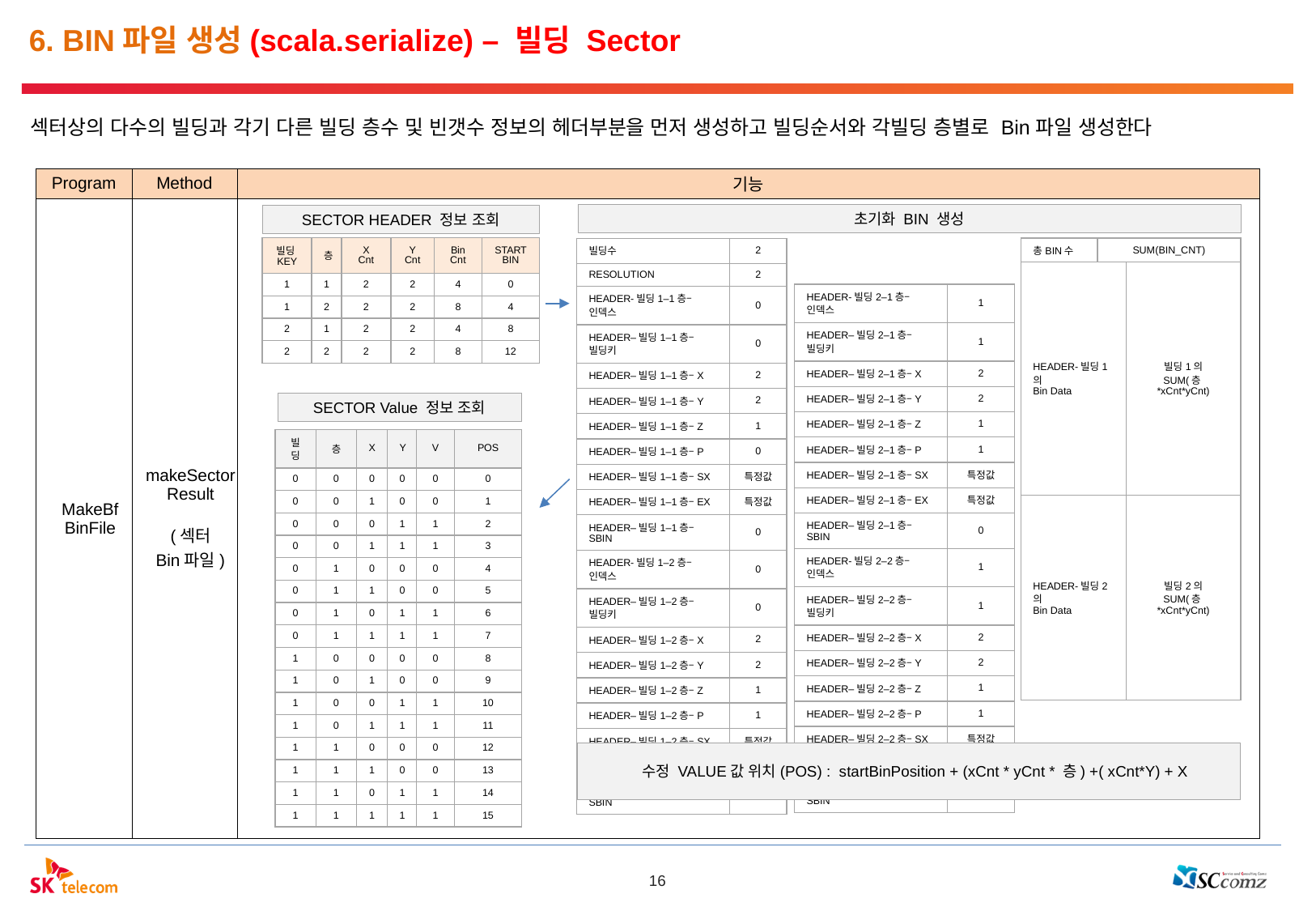

6. BIN파일 생성(scala.serialize) – 빌딩 Sector
섹터상의 다수의 빌딩과 각기 다른 빌딩 층수 및 빈갯수 정보의 헤더부분을 먼저 생성하고 빌딩순서와 각빌딩 층별로 Bin파일 생성한다
| Program | Method | 기능 |
| --- | --- | --- |
| MakeBf BinFile | makeSector Result (섹터 Bin파일) |  |
초기화 BIN 생성
SECTOR HEADER 정보 조회
| 빌딩KEY | 층 | X Cnt | Y Cnt | Bin Cnt | START BIN |
| --- | --- | --- | --- | --- | --- |
| 1 | 1 | 2 | 2 | 4 | 0 |
| 1 | 2 | 2 | 2 | 8 | 4 |
| 2 | 1 | 2 | 2 | 4 | 8 |
| 2 | 2 | 2 | 2 | 8 | 12 |
| 총BIN수 | SUM(BIN\_CNT) |
| --- | --- |
| 빌딩수 | 2 |
| --- | --- |
| RESOLUTION | 2 |
| HEADER-빌딩1–1층–인덱스 | 0 |
| HEADER–빌딩1–1층–빌딩키 | 0 |
| HEADER–빌딩1–1층–X | 2 |
| HEADER–빌딩1–1층–Y | 2 |
| HEADER–빌딩1–1층–Z | 1 |
| HEADER–빌딩1–1층–P | 0 |
| HEADER–빌딩1–1층–SX | 특정값 |
| HEADER–빌딩1–1층–EX | 특정값 |
| HEADER–빌딩1–1층–SBIN | 0 |
| HEADER-빌딩1–2층–인덱스 | 0 |
| HEADER–빌딩1–2층–빌딩키 | 0 |
| HEADER–빌딩1–2층–X | 2 |
| HEADER–빌딩1–2층–Y | 2 |
| HEADER–빌딩1–2층–Z | 1 |
| HEADER–빌딩1–2층–P | 1 |
| HEADER–빌딩1–2층–SX | 특정값 |
| HEADER–빌딩1–2층–EX | 특정값 |
| HEADER–빌딩1–2층–SBIN | 4 |
| HEADER-빌딩1의 Bin Data | 빌딩1의 SUM(층\*xCnt\*yCnt) |
| --- | --- |
| HEADER-빌딩2–1층–인덱스 | 1 |
| --- | --- |
| HEADER–빌딩2–1층–빌딩키 | 1 |
| HEADER–빌딩2–1층–X | 2 |
| HEADER–빌딩2–1층–Y | 2 |
| HEADER–빌딩2–1층–Z | 1 |
| HEADER–빌딩2–1층–P | 1 |
| HEADER–빌딩2–1층–SX | 특정값 |
| HEADER–빌딩2–1층–EX | 특정값 |
| HEADER–빌딩2–1층–SBIN | 0 |
| HEADER-빌딩2–2층–인덱스 | 1 |
| HEADER–빌딩2–2층–빌딩키 | 1 |
| HEADER–빌딩2–2층–X | 2 |
| HEADER–빌딩2–2층–Y | 2 |
| HEADER–빌딩2–2층–Z | 1 |
| HEADER–빌딩2–2층–P | 1 |
| HEADER–빌딩2–2층–SX | 특정값 |
| HEADER–빌딩2–2층–EX | 특정값 |
| HEADER–빌딩2–2층–SBIN | 4 |
SECTOR Value 정보 조회
| 빌딩 | 층 | X | Y | V | POS |
| --- | --- | --- | --- | --- | --- |
| 0 | 0 | 0 | 0 | 0 | 0 |
| 0 | 0 | 1 | 0 | 0 | 1 |
| 0 | 0 | 0 | 1 | 1 | 2 |
| 0 | 0 | 1 | 1 | 1 | 3 |
| 0 | 1 | 0 | 0 | 0 | 4 |
| 0 | 1 | 1 | 0 | 0 | 5 |
| 0 | 1 | 0 | 1 | 1 | 6 |
| 0 | 1 | 1 | 1 | 1 | 7 |
| 1 | 0 | 0 | 0 | 0 | 8 |
| 1 | 0 | 1 | 0 | 0 | 9 |
| 1 | 0 | 0 | 1 | 1 | 10 |
| 1 | 0 | 1 | 1 | 1 | 11 |
| 1 | 1 | 0 | 0 | 0 | 12 |
| 1 | 1 | 1 | 0 | 0 | 13 |
| 1 | 1 | 0 | 1 | 1 | 14 |
| 1 | 1 | 1 | 1 | 1 | 15 |
| HEADER-빌딩2의 Bin Data | 빌딩2의 SUM(층\*xCnt\*yCnt) |
| --- | --- |
  수정 VALUE값 위치(POS) :  startBinPosition + (xCnt * yCnt * 층) +( xCnt*Y) + X